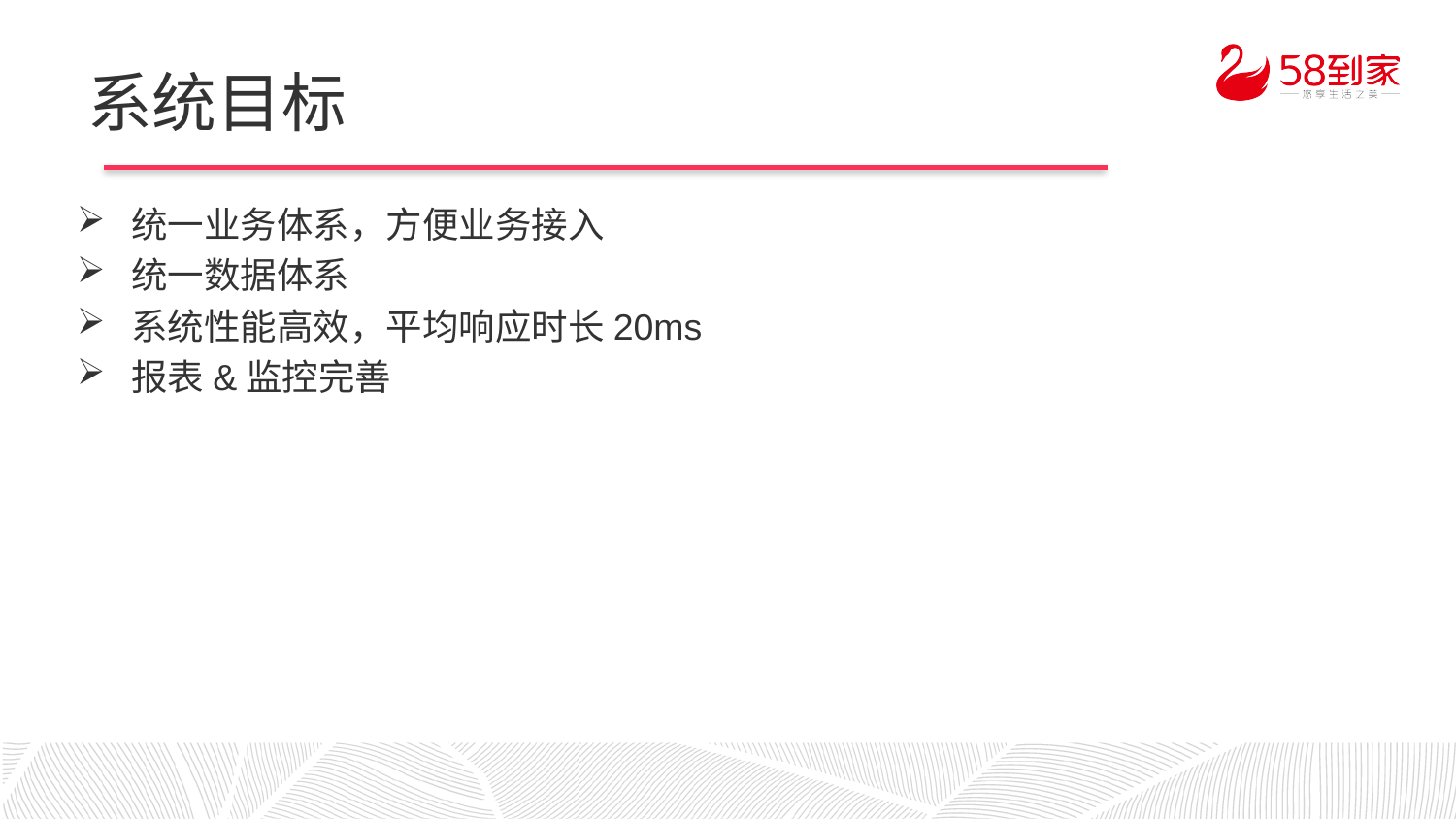

# 系统目标
统一业务体系，方便业务接入
统一数据体系
系统性能高效，平均响应时长20ms
报表&监控完善